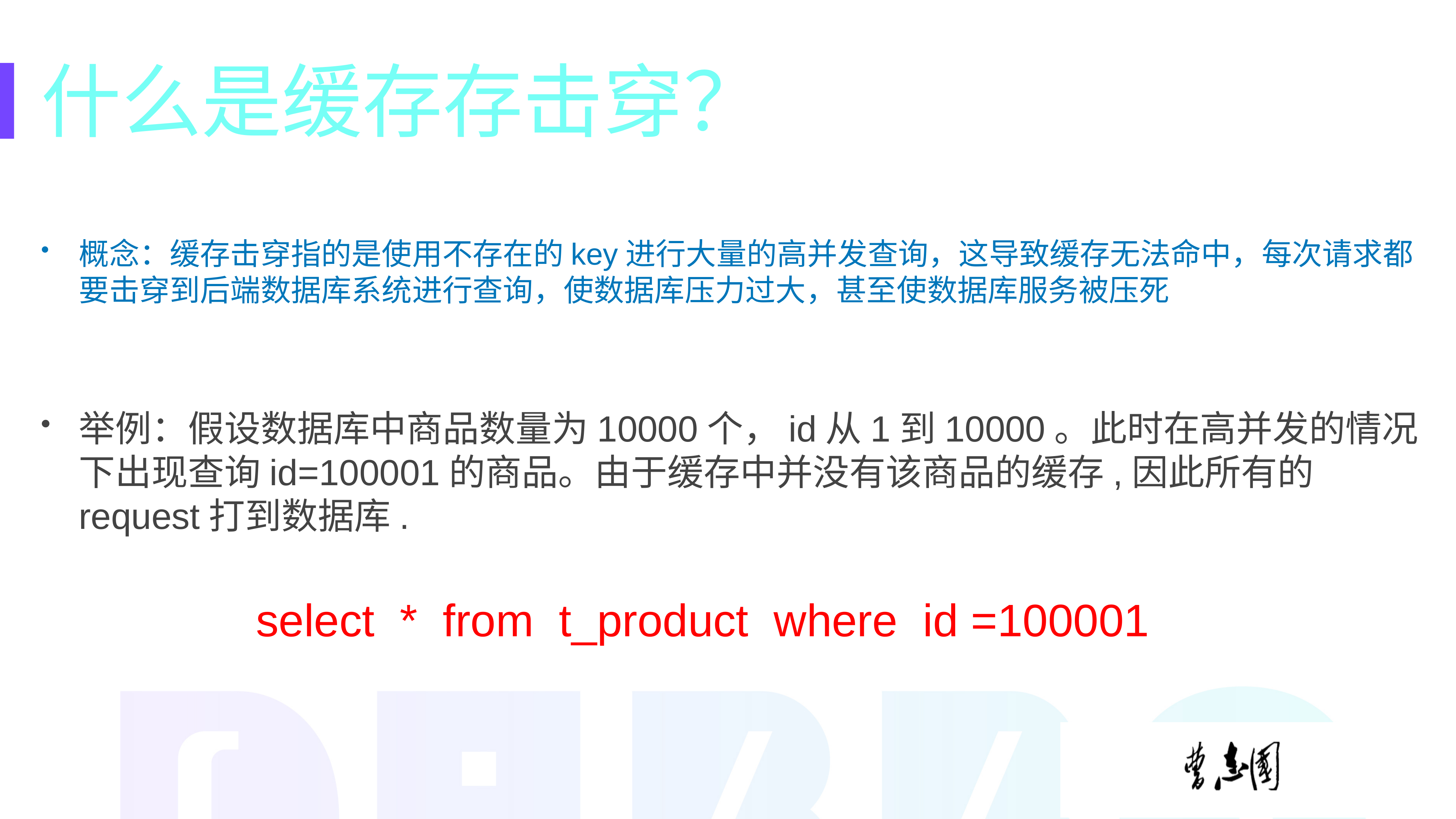

什么是缓存存击穿？

概念：缓存击穿指的是使用不存在的key进行大量的高并发查询，这导致缓存无法命中，每次请求都要击穿到后端数据库系统进行查询，使数据库压力过大，甚至使数据库服务被压死

举例：假设数据库中商品数量为10000个，id从1到10000。此时在高并发的情况下出现查询id=100001的商品。由于缓存中并没有该商品的缓存,因此所有的request打到数据库.

                 select  *  from  t_product  where  id =100001